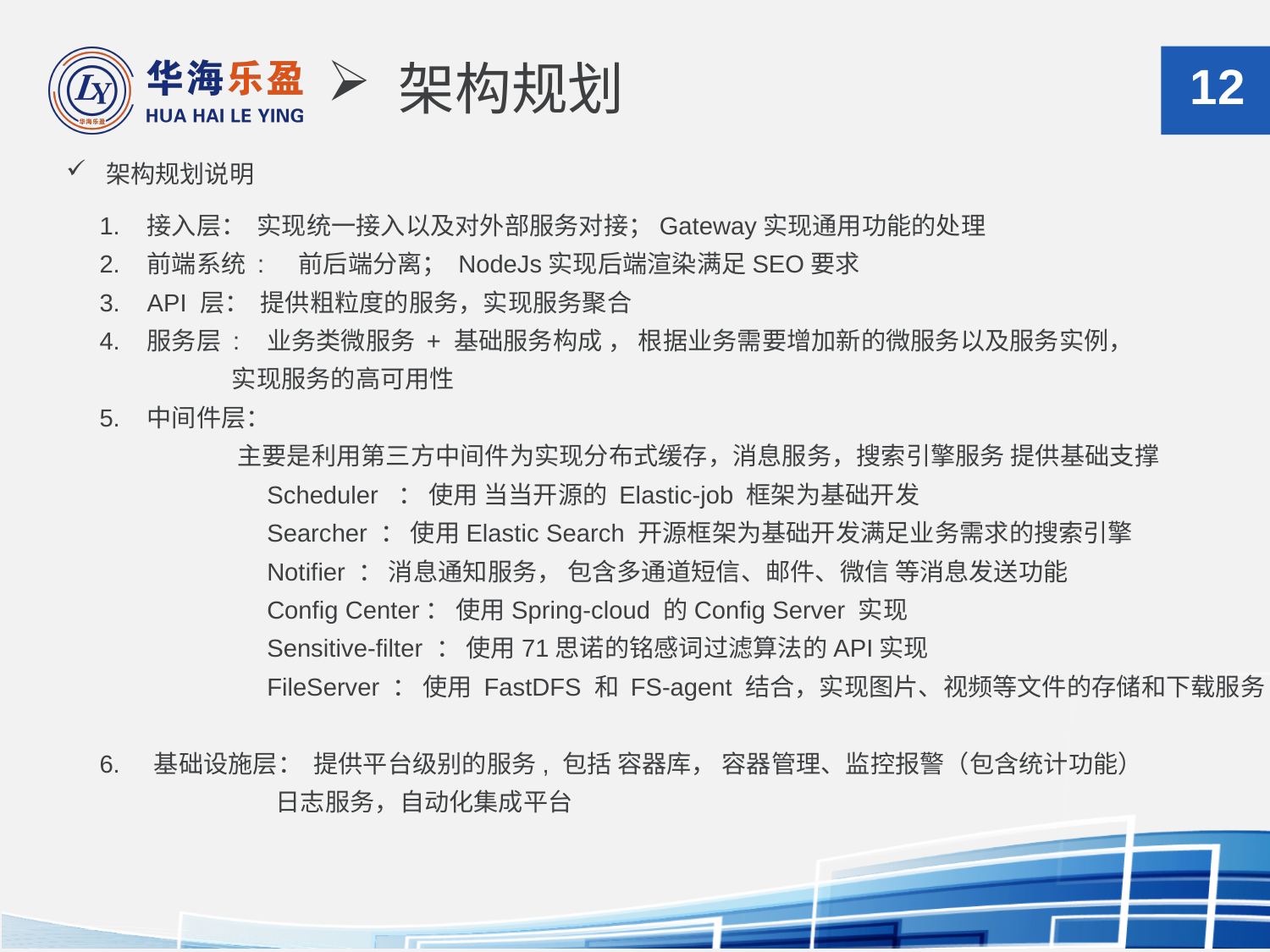

# 架构规划
12
架构规划说明
接入层：  实现统一接入以及对外部服务对接；Gateway实现通用功能的处理
前端系统 :    前后端分离； NodeJs实现后端渲染满足SEO要求
API 层：  提供粗粒度的服务，实现服务聚合
服务层 :   业务类微服务 + 基础服务构成 ， 根据业务需要增加新的微服务以及服务实例，
                       实现服务的高可用性
5.   中间件层：
                        主要是利用第三方中间件为实现分布式缓存，消息服务，搜索引擎服务 提供基础支撑
                        Scheduler  ： 使用 当当开源的 Elastic-job 框架为基础开发
                        Searcher ： 使用Elastic Search 开源框架为基础开发满足业务需求的搜索引擎
                        Notifier ： 消息通知服务， 包含多通道短信、邮件、微信 等消息发送功能
                        Config Center： 使用Spring-cloud 的Config Server 实现
                        Sensitive-filter ： 使用71思诺的铭感词过滤算法的API实现
                        FileServer ： 使用 FastDFS 和 FS-agent 结合，实现图片、视频等文件的存储和下载服务

6.    基础设施层：  提供平台级别的服务, 包括 容器库， 容器管理、监控报警（包含统计功能）
                               日志服务，自动化集成平台